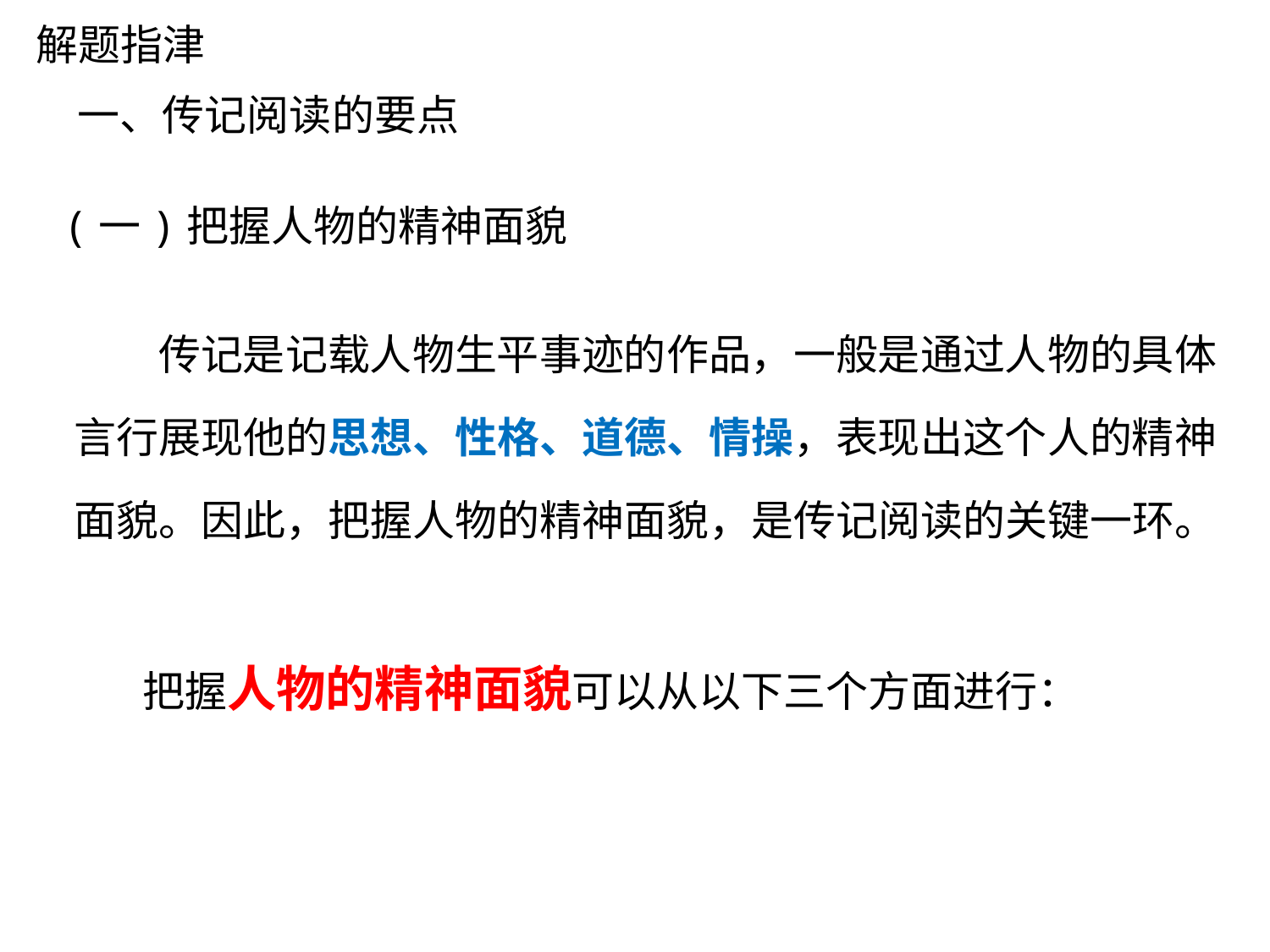

解题指津
一、传记阅读的要点
(一)把握人物的精神面貌
	传记是记载人物生平事迹的作品，一般是通过人物的具体

言行展现他的思想、性格、道德、情操，表现出这个人的精神

面貌。因此，把握人物的精神面貌，是传记阅读的关键一环。
把握人物的精神面貌可以从以下三个方面进行：